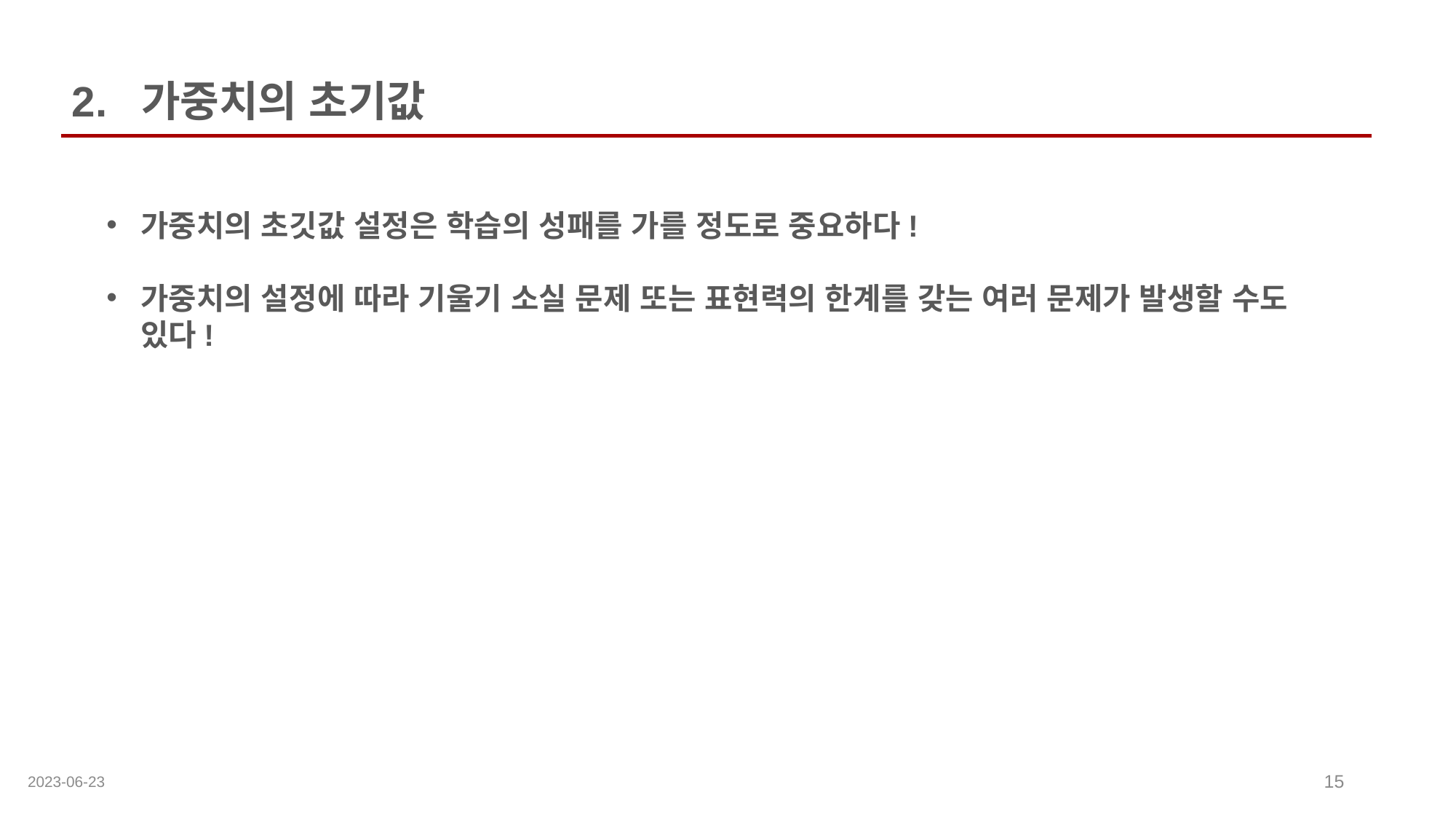

2.  가중치의 초기값
가중치의 초깃값 설정은 학습의 성패를 가를 정도로 중요하다!

가중치의 설정에 따라 기울기 소실 문제 또는 표현력의 한계를 갖는 여러 문제가 발생할 수도 있다!

2023-06-23
15